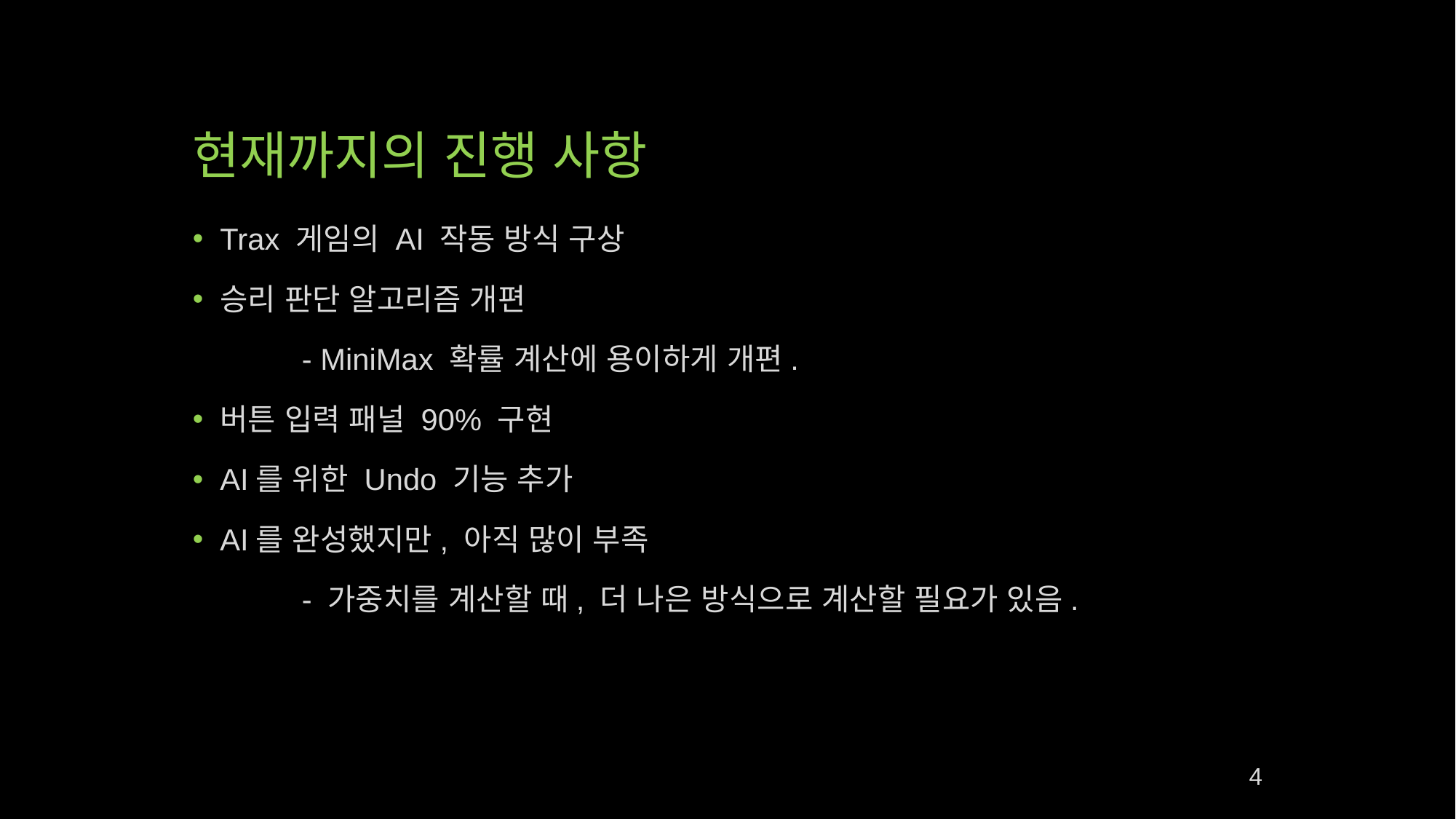

# 현재까지의 진행 사항
Trax 게임의 AI 작동 방식 구상
승리 판단 알고리즘 개편
	- MiniMax 확률 계산에 용이하게 개편.
버튼 입력 패널 90% 구현
AI를 위한 Undo 기능 추가
AI를 완성했지만, 아직 많이 부족
	- 가중치를 계산할 때, 더 나은 방식으로 계산할 필요가 있음.
4